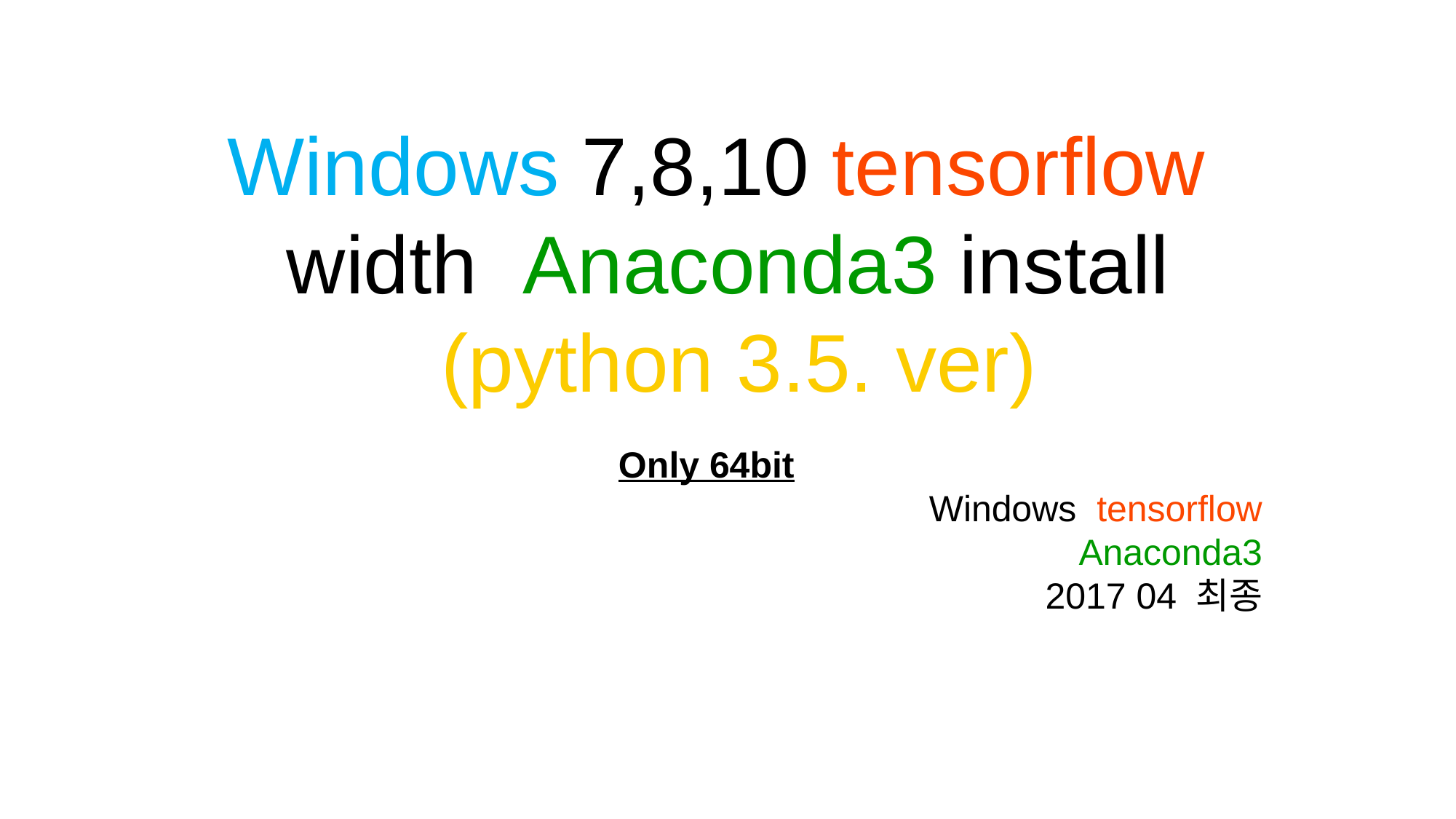

# Windows 7,8,10 tensorflow  width  Anaconda3 install (python 3.5. ver)
		Only 64bit
Windows  tensorflow
   Anaconda3
2017 04 최종